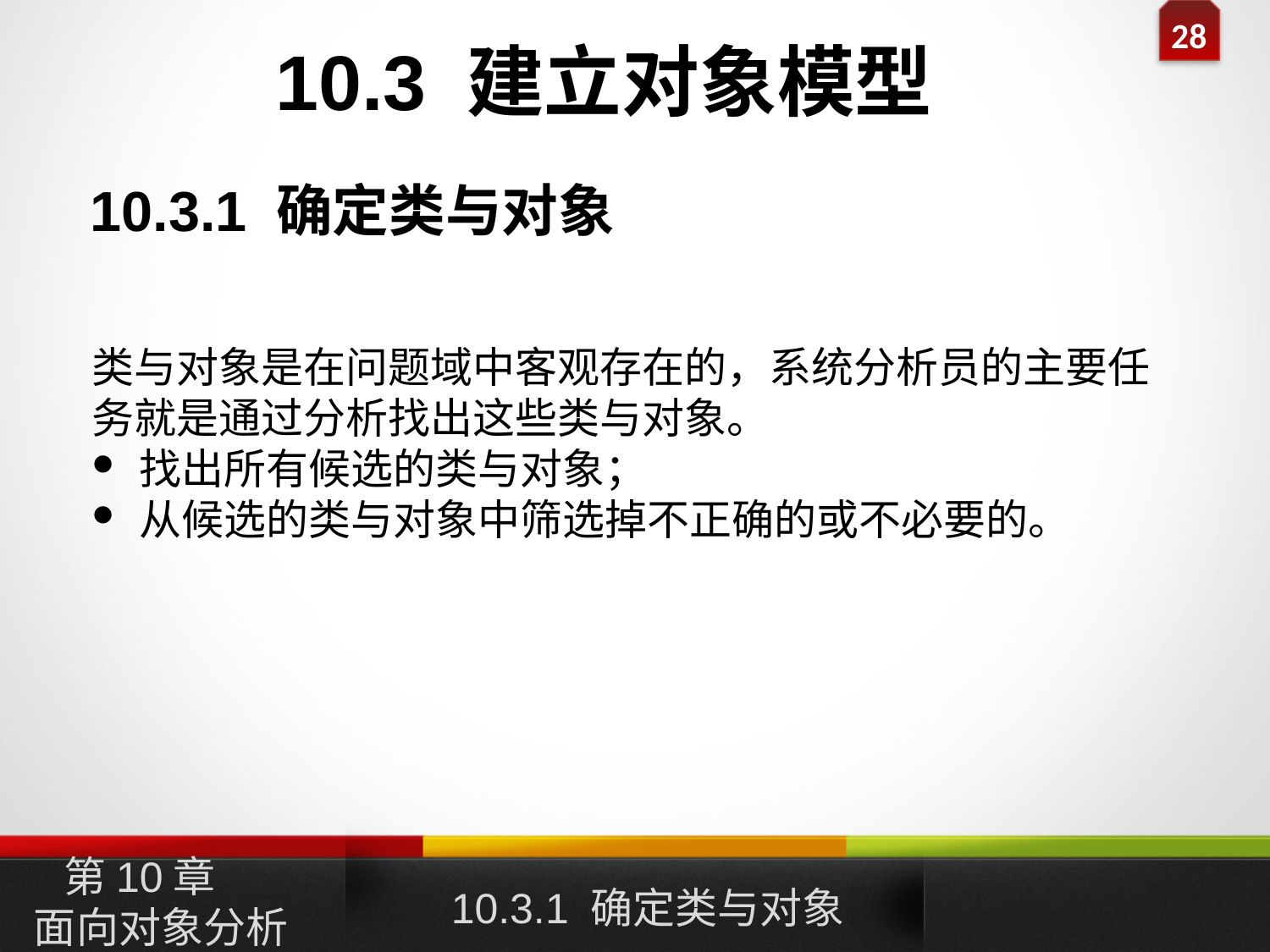

10.3 建立对象模型
10.3.1 确定类与对象
类与对象是在问题域中客观存在的，系统分析员的主要任务就是通过分析找出这些类与对象。
找出所有候选的类与对象；
从候选的类与对象中筛选掉不正确的或不必要的。
10.3.1 确定类与对象